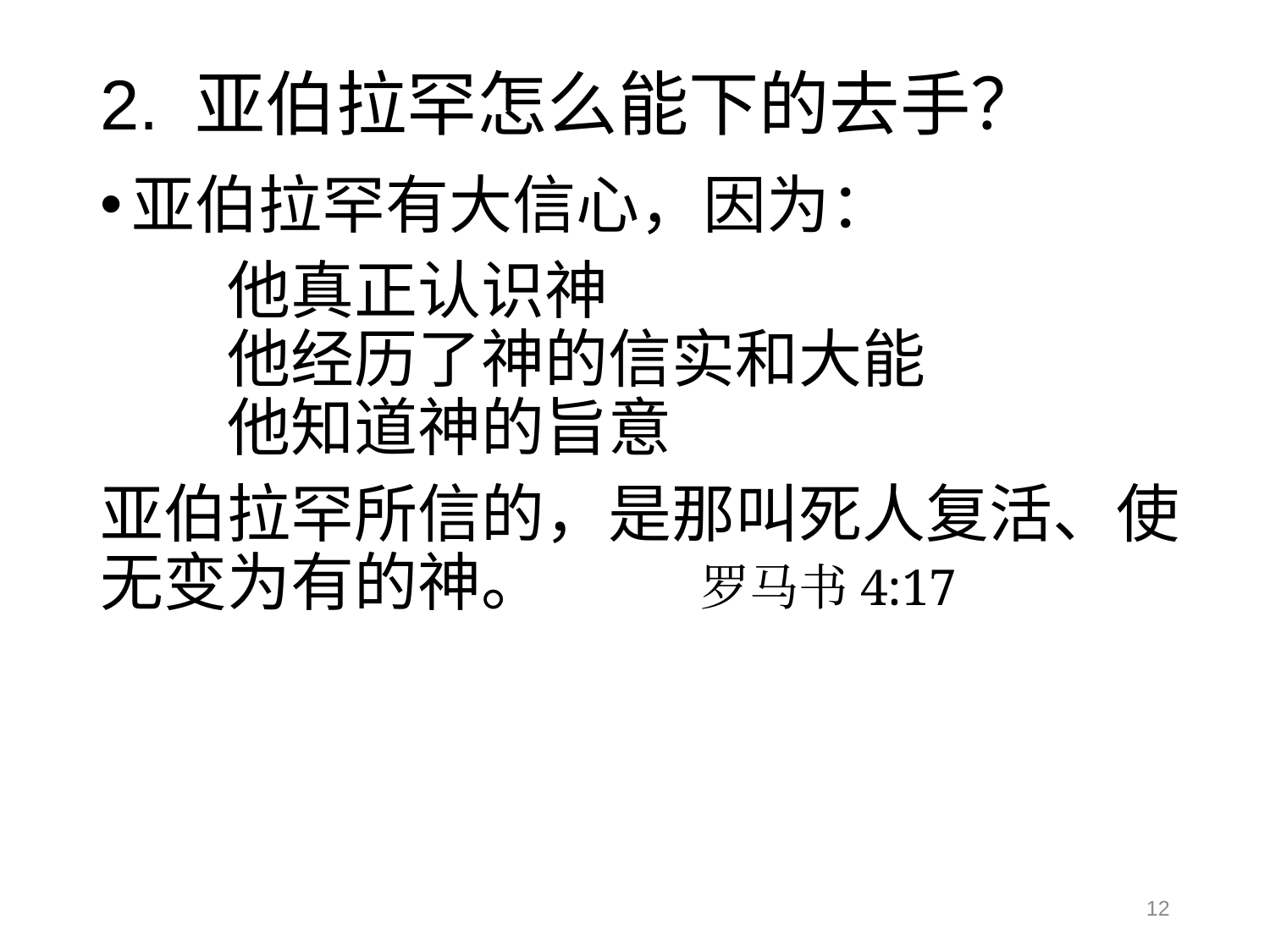

# 2. 亚伯拉罕怎么能下的去手？
亚伯拉罕有大信心，因为：
	他真正认识神
	他经历了神的信实和大能
	他知道神的旨意
亚伯拉罕所信的，是那叫死人复活、使无变为有的神。           罗马书4:17
12